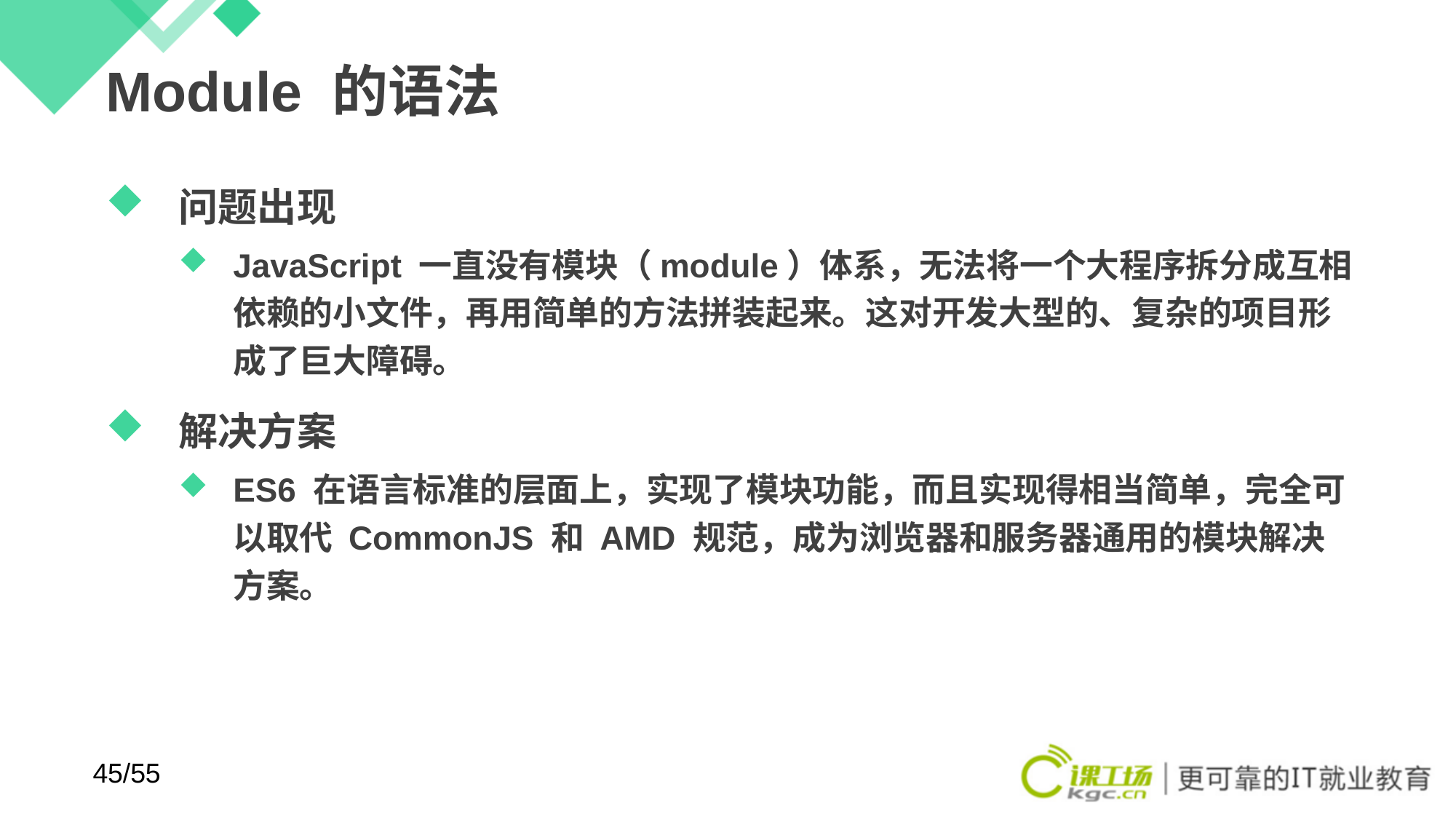

# Module 的语法
问题出现
JavaScript 一直没有模块（module）体系，无法将一个大程序拆分成互相依赖的小文件，再用简单的方法拼装起来。这对开发大型的、复杂的项目形成了巨大障碍。
解决方案
ES6 在语言标准的层面上，实现了模块功能，而且实现得相当简单，完全可以取代 CommonJS 和 AMD 规范，成为浏览器和服务器通用的模块解决方案。